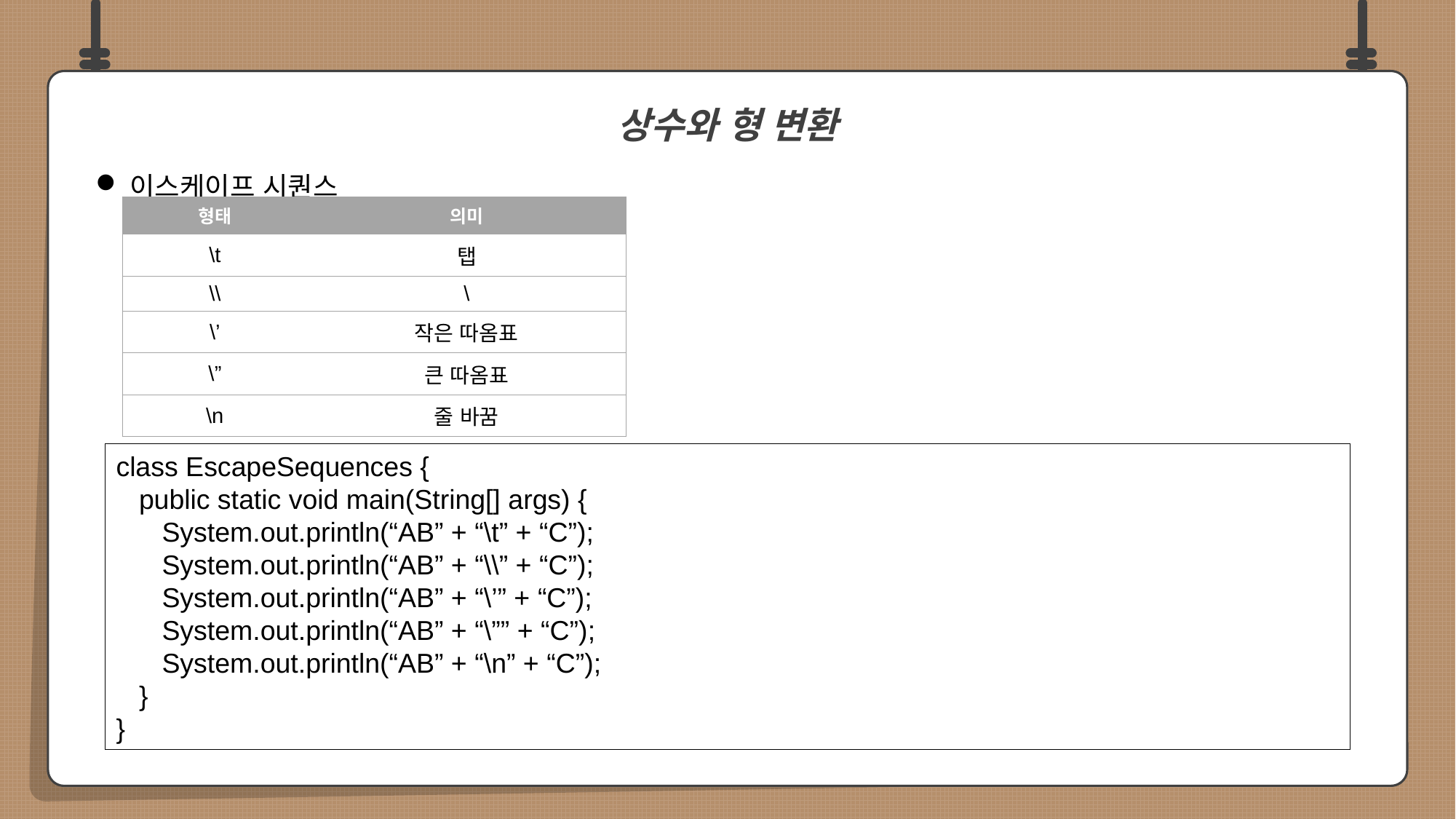

이스케이프 시퀀스

상수와 형 변환

| 형태 | 의미 |
| --- | --- |
| \t | 탭 |
| \\ | \ |
| \’ | 작은 따옴표 |
| \” | 큰 따옴표 |
| \n | 줄 바꿈 |
class EscapeSequences {
   public static void main(String[] args) {
      System.out.println(“AB” + “\t” + “C”);
      System.out.println(“AB” + “\\” + “C”);
      System.out.println(“AB” + “\’” + “C”);
      System.out.println(“AB” + “\”” + “C”);
      System.out.println(“AB” + “\n” + “C”);
   }
}